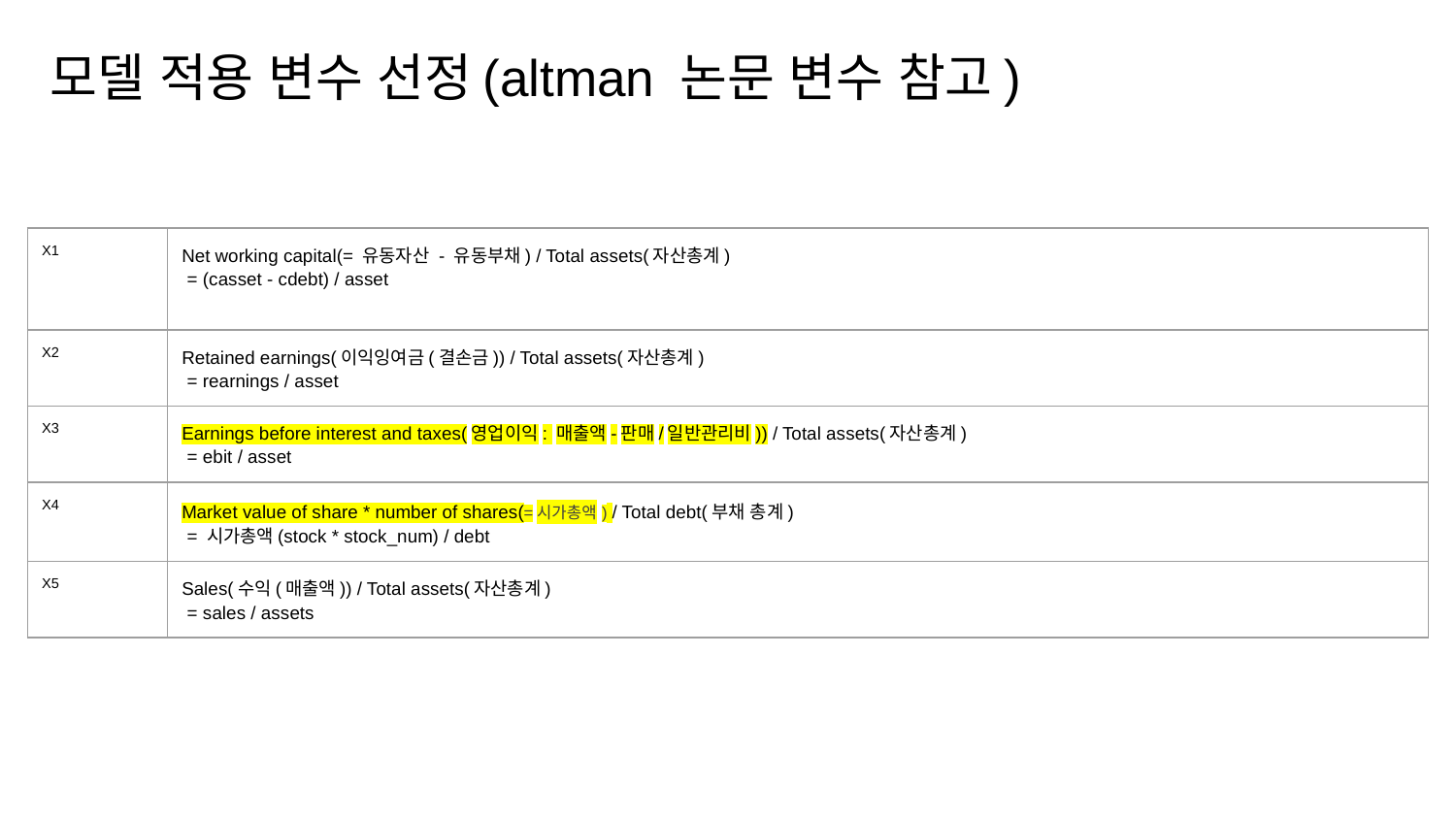

# 모델 적용 변수 선정(altman 논문 변수 참고)
| X1 | Net working capital(= 유동자산 - 유동부채) / Total assets(자산총계) = (casset - cdebt) / asset |
| --- | --- |
| X2 | Retained earnings(이익잉여금(결손금)) / Total assets(자산총계) = rearnings / asset |
| X3 | Earnings before interest and taxes(영업이익: 매출액-판매/일반관리비)) / Total assets(자산총계) = ebit / asset |
| X4 | Market value of share \* number of shares(=시가총액) / Total debt(부채 총계) = 시가총액(stock \* stock\_num) / debt |
| X5 | Sales(수익(매출액)) / Total assets(자산총계) = sales / assets |